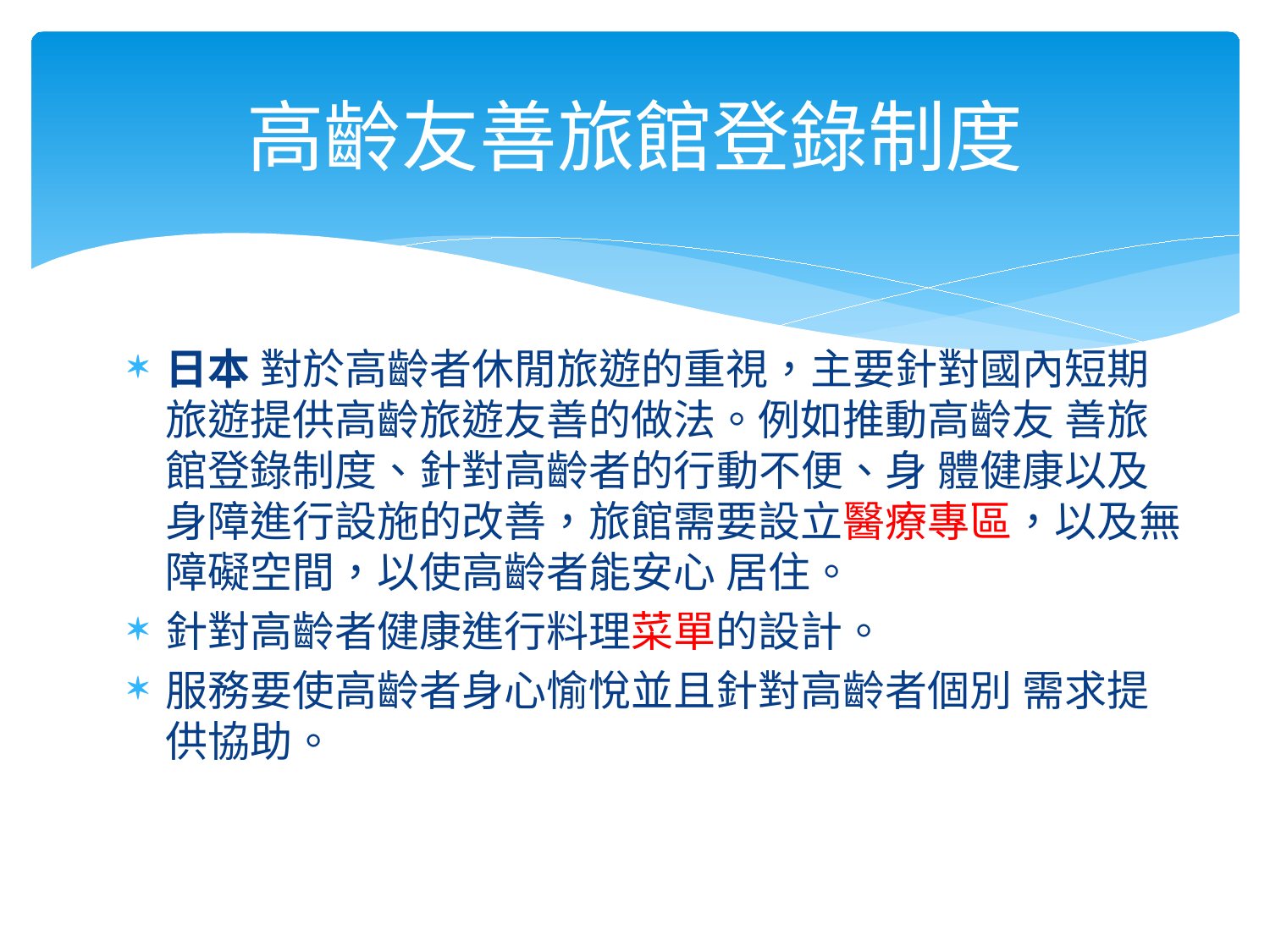

# 高齡友善旅館登錄制度
日本 對於高齡者休閒旅遊的重視，主要針對國內短期旅遊提供高齡旅遊友善的做法。例如推動高齡友 善旅館登錄制度、針對高齡者的行動不便、身 體健康以及身障進行設施的改善，旅館需要設立醫療專區，以及無障礙空間，以使高齡者能安心 居住。
針對高齡者健康進行料理菜單的設計。
服務要使高齡者身心愉悅並且針對高齡者個別 需求提供協助。